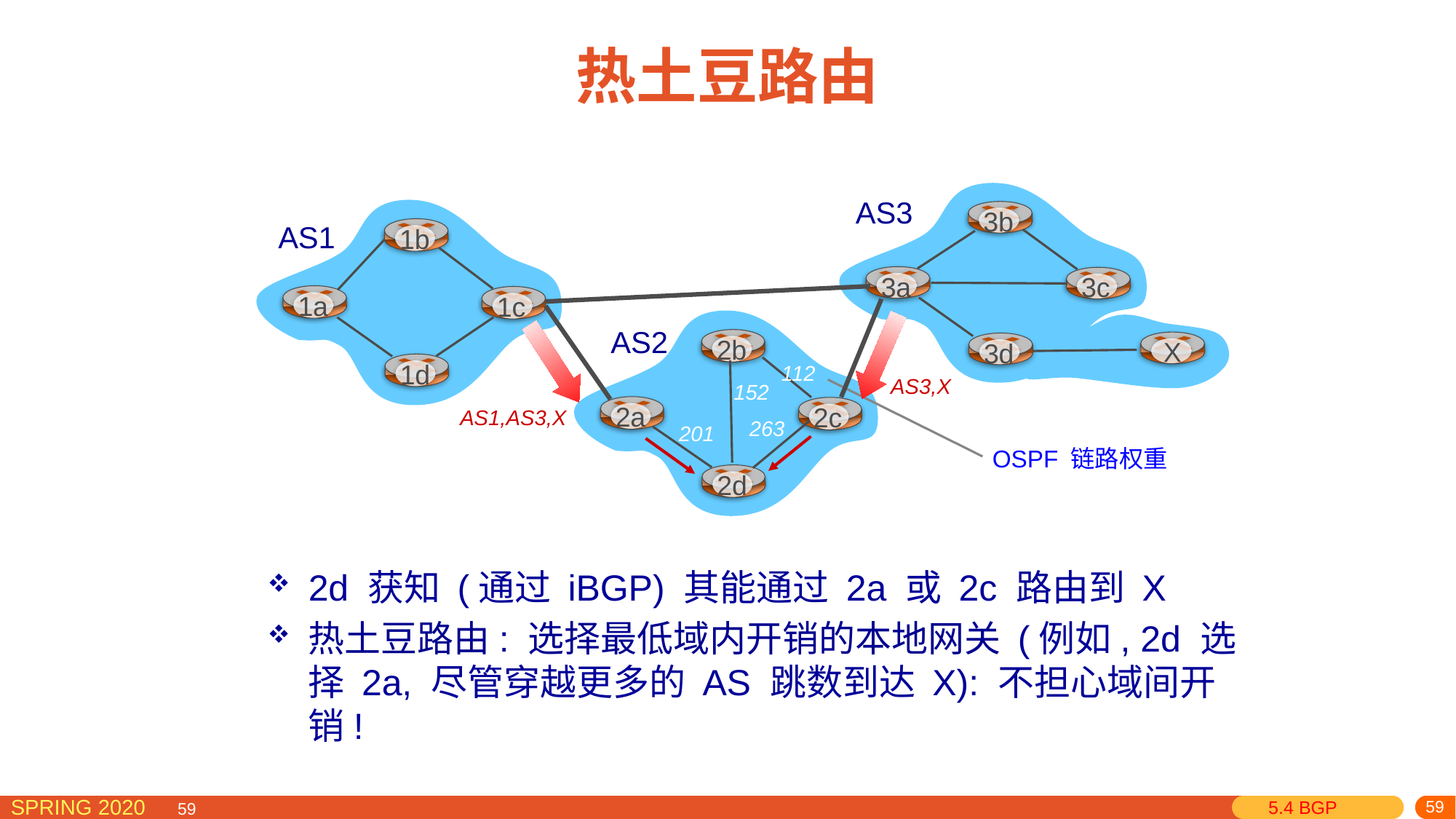

# 热土豆路由

AS3
3b

1b

1a

1c

1d

AS1
3a

3c

AS3,X

  X

AS2

AS1,AS3,X
2b

2a

2c

2d

3d

112
152
263
201
OSPF 链路权重
2d 获知 (通过 iBGP) 其能通过 2a 或 2c 路由到 X
热土豆路由: 选择最低域内开销的本地网关 (例如, 2d 选择 2a, 尽管穿越更多的 AS 跳数到达 X): 不担心域间开销!
5.4 BGP